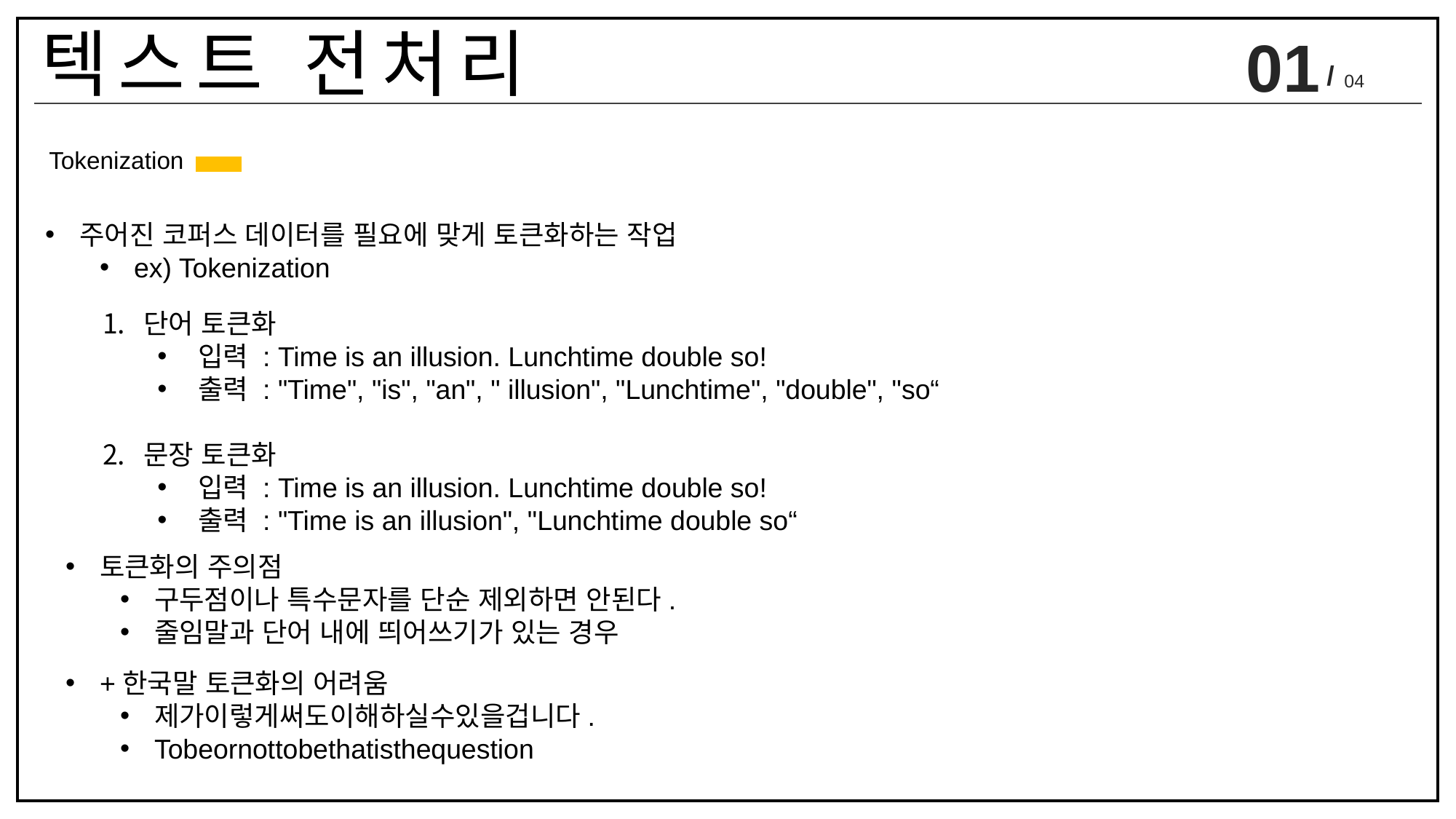

텍스트 전처리

01
/
04
Tokenization
주어진 코퍼스 데이터를 필요에 맞게 토큰화하는 작업
ex) Tokenization
단어 토큰화
입력 : Time is an illusion. Lunchtime double so!
출력 : "Time", "is", "an", " illusion", "Lunchtime", "double", "so“

문장 토큰화
입력 : Time is an illusion. Lunchtime double so!
출력 : "Time is an illusion", "Lunchtime double so“

토큰화의 주의점
구두점이나 특수문자를 단순 제외하면 안된다.
줄임말과 단어 내에 띄어쓰기가 있는 경우
+한국말 토큰화의 어려움
제가이렇게써도이해하실수있을겁니다.
Tobeornottobethatisthequestion